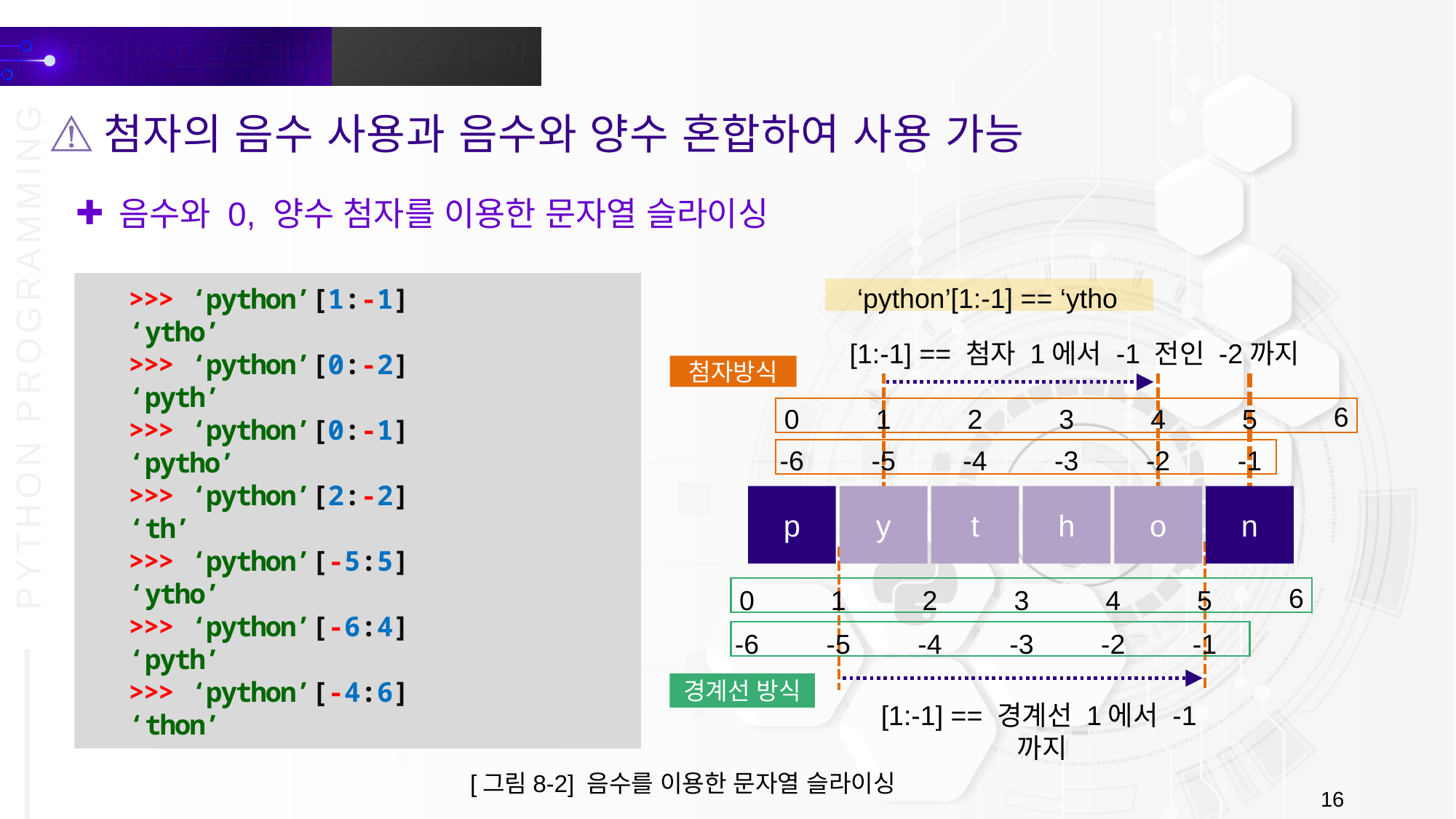

첨자의 음수 사용과 음수와 양수 혼합하여 사용 가능
음수와 0, 양수 첨자를 이용한 문자열 슬라이싱
>>> ‘python’[1:-1]
‘ytho’
>>> ‘python’[0:-2]
‘pyth’
>>> ‘python’[0:-1]
‘pytho’
>>> ‘python’[2:-2]
‘th’
>>> ‘python’[-5:5]
‘ytho’
>>> ‘python’[-6:4]
‘pyth’
>>> ‘python’[-4:6]
‘thon’
‘python’[1:-1] == ‘ytho

[1:-1] == 첨자 1에서 -1 전인 -2까지
첨자방식
6
0
1
2
3
4
5

-6
-5
-4
-3
-2
-1

p
y
t
h
o
n
6
0
1
2
3
4
5

-6
-5
-4
-3
-2
-1

경계선 방식
[1:-1] == 경계선 1에서 -1까지
[그림8-2] 음수를 이용한 문자열 슬라이싱
16